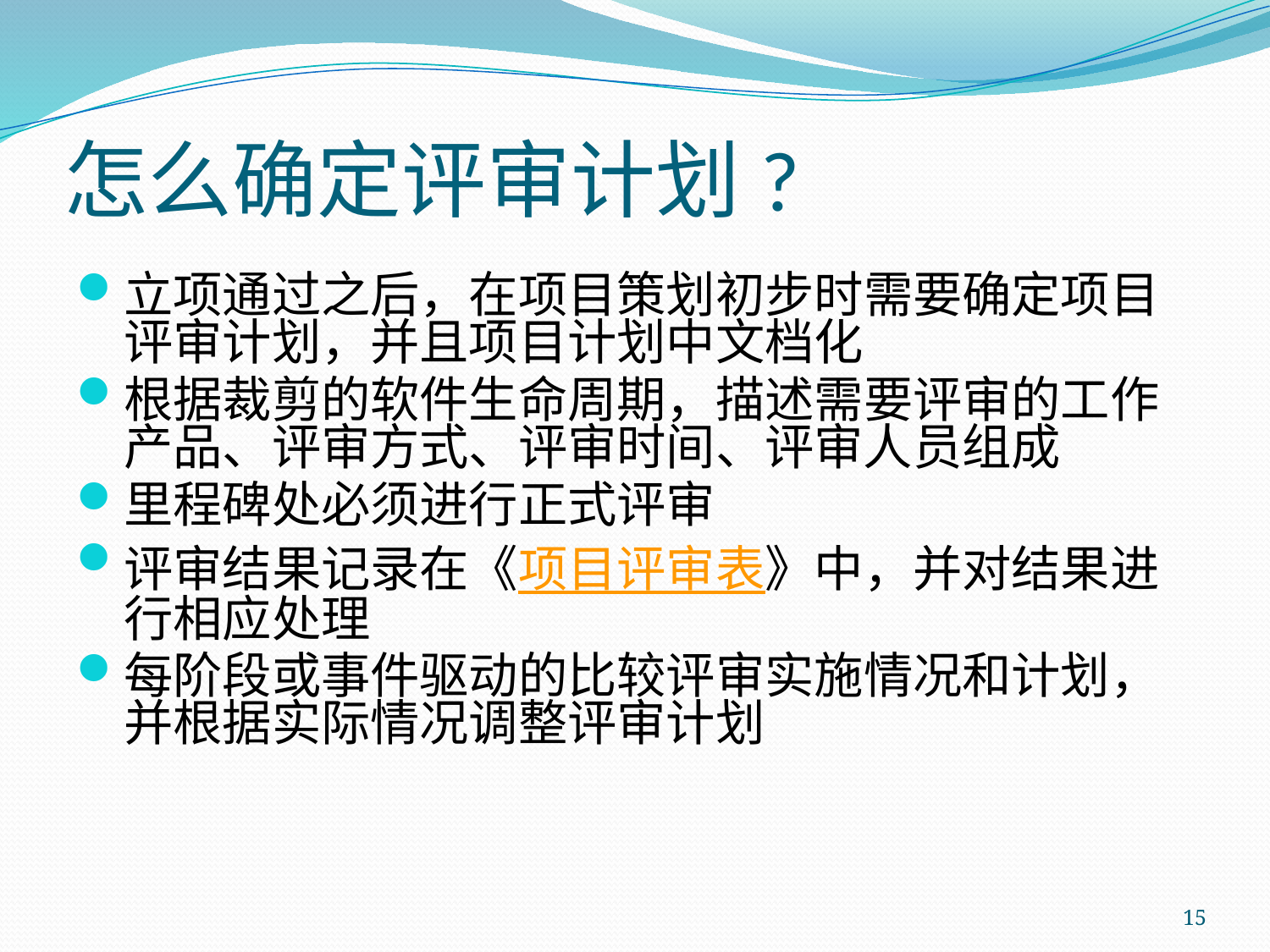

# 怎么确定评审计划?
立项通过之后，在项目策划初步时需要确定项目评审计划，并且项目计划中文档化
根据裁剪的软件生命周期，描述需要评审的工作产品、评审方式、评审时间、评审人员组成
里程碑处必须进行正式评审
评审结果记录在《项目评审表》中，并对结果进行相应处理
每阶段或事件驱动的比较评审实施情况和计划，并根据实际情况调整评审计划
15